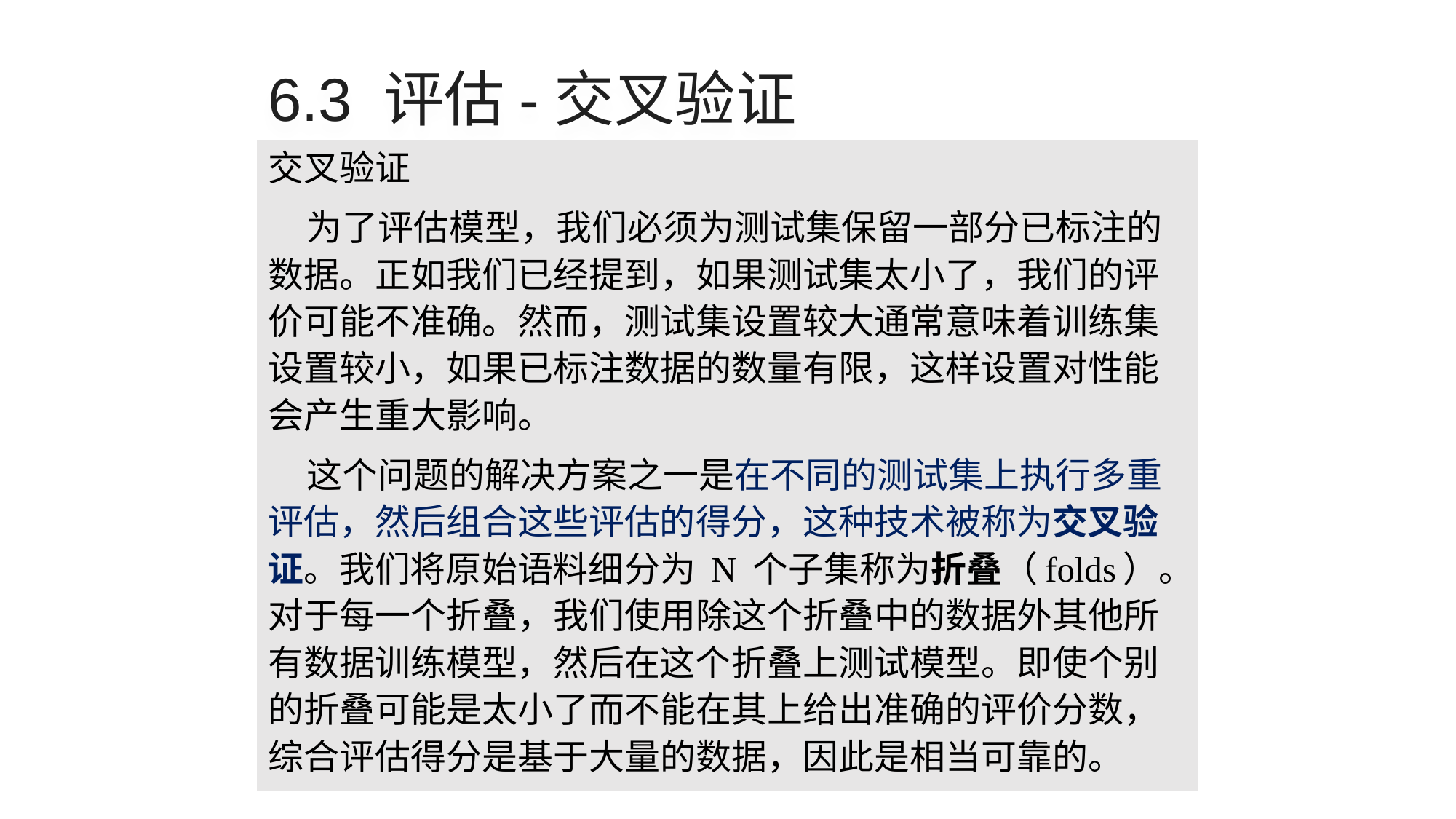

# 6.3 评估-交叉验证
交叉验证
为了评估模型，我们必须为测试集保留一部分已标注的数据。正如我们已经提到，如果测试集太小了，我们的评价可能不准确。然而，测试集设置较大通常意味着训练集设置较小，如果已标注数据的数量有限，这样设置对性能会产生重大影响。
这个问题的解决方案之一是在不同的测试集上执行多重评估，然后组合这些评估的得分，这种技术被称为交叉验证。我们将原始语料细分为 N 个子集称为折叠（folds）。对于每一个折叠，我们使用除这个折叠中的数据外其他所有数据训练模型，然后在这个折叠上测试模型。即使个别的折叠可能是太小了而不能在其上给出准确的评价分数，综合评估得分是基于大量的数据，因此是相当可靠的。